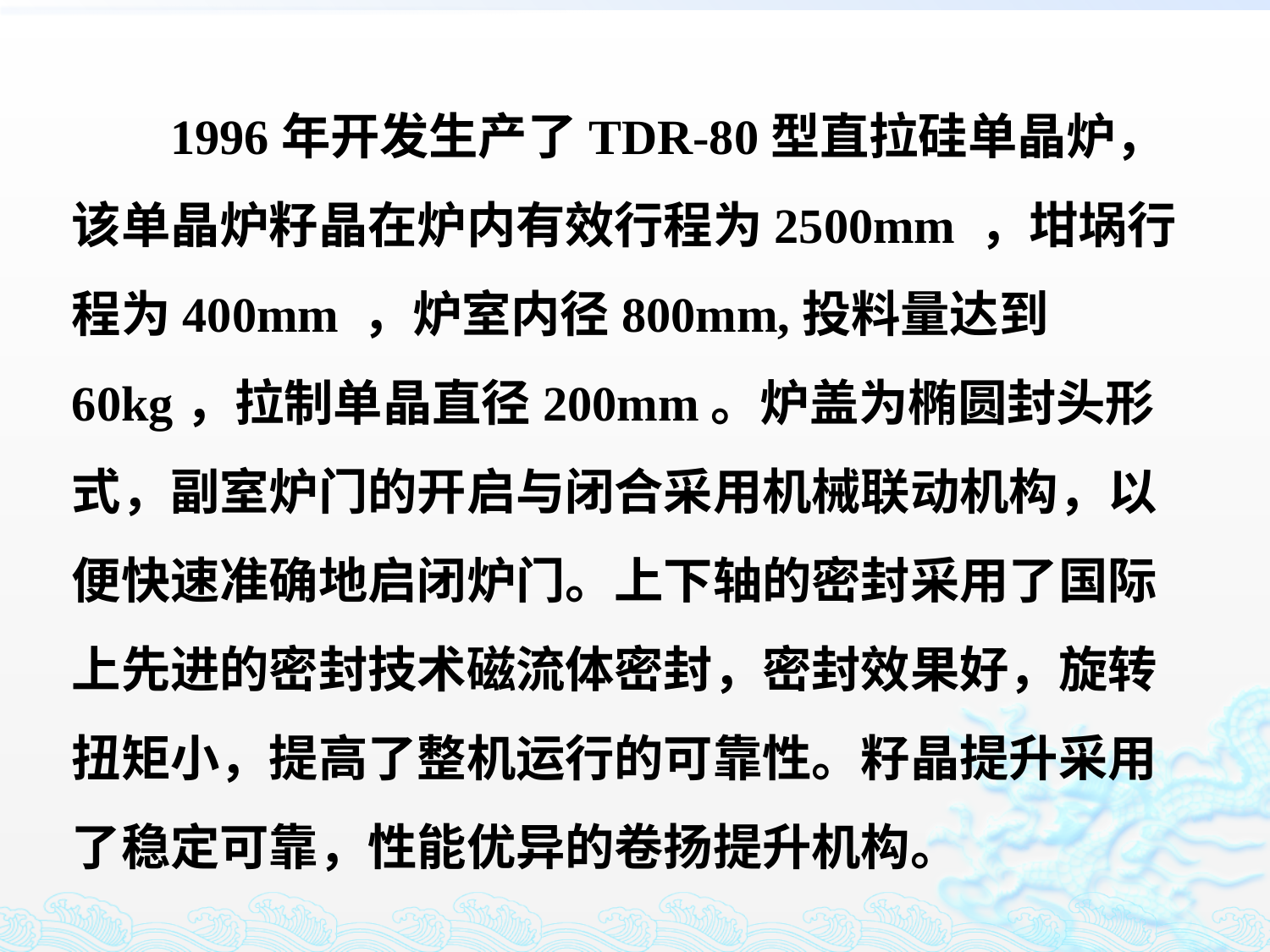

1996年开发生产了TDR-80型直拉硅单晶炉，该单晶炉籽晶在炉内有效行程为2500mm ，坩埚行程为400mm ，炉室内径800mm,投料量达到60kg，拉制单晶直径200mm。炉盖为椭圆封头形式，副室炉门的开启与闭合采用机械联动机构，以便快速准确地启闭炉门。上下轴的密封采用了国际上先进的密封技术磁流体密封，密封效果好，旋转扭矩小，提高了整机运行的可靠性。籽晶提升采用了稳定可靠，性能优异的卷扬提升机构。